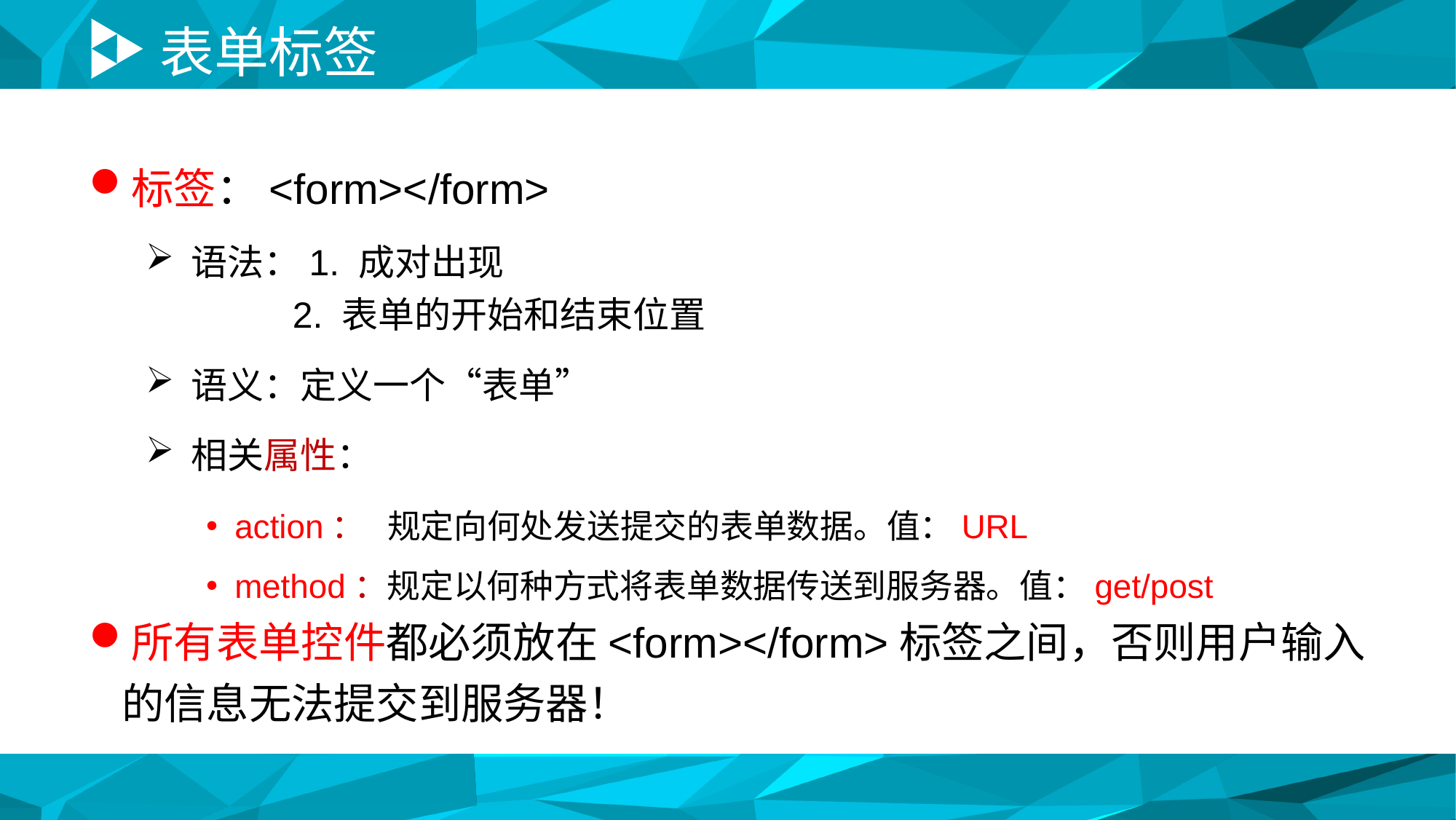

# 表单标签
标签：<form></form>
语法：1. 成对出现
              2. 表单的开始和结束位置
语义：定义一个“表单”
相关属性：
action：   规定向何处发送提交的表单数据。值：URL
method：规定以何种方式将表单数据传送到服务器。值：get/post
所有表单控件都必须放在<form></form>标签之间，否则用户输入的信息无法提交到服务器！